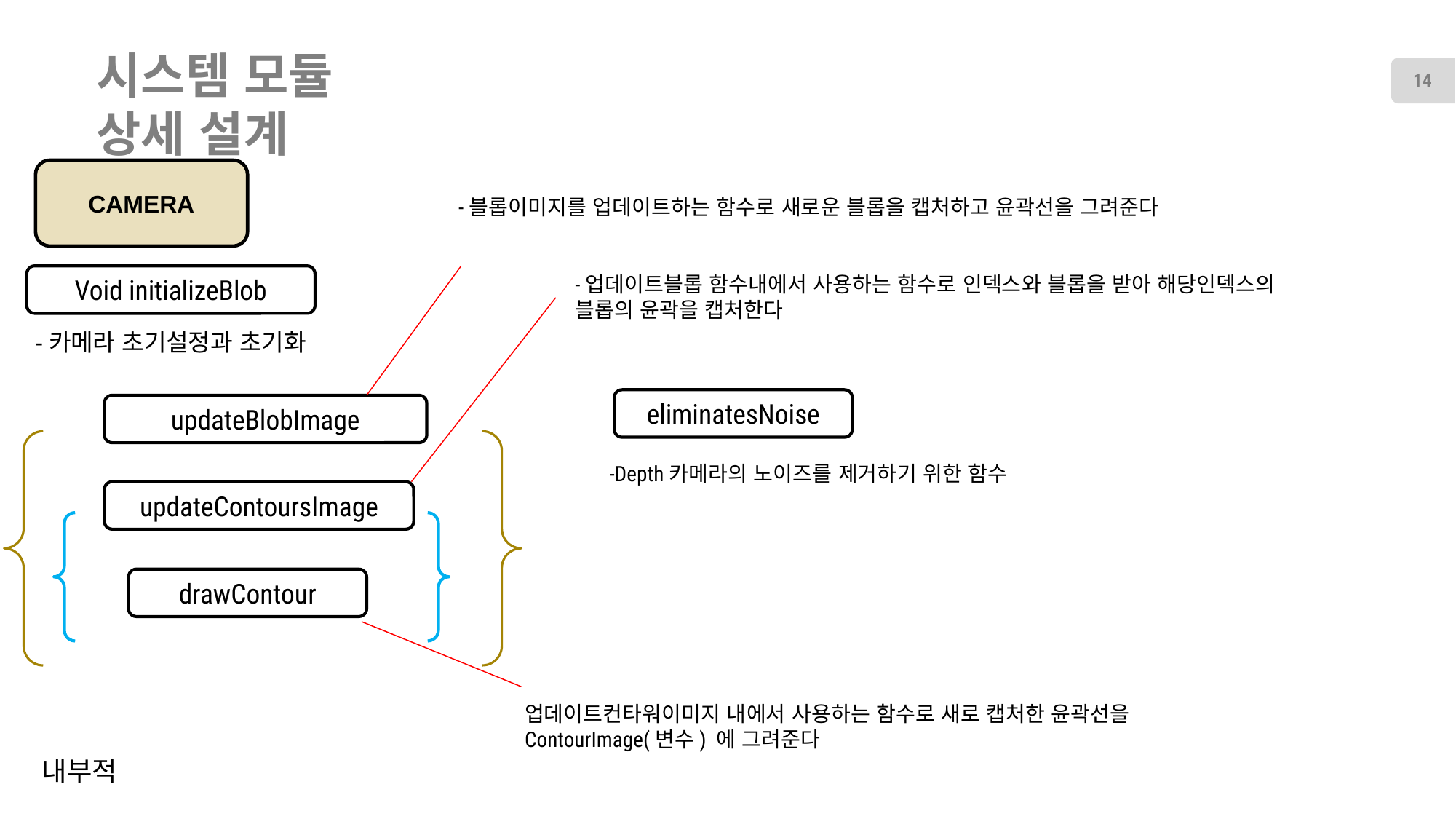

14
# 시스템 모듈 상세 설계
CAMERA
-블롭이미지를 업데이트하는 함수로 새로운 블롭을 캡처하고 윤곽선을 그려준다
Void initializeBlob
-업데이트블롭 함수내에서 사용하는 함수로 인덱스와 블롭을 받아 해당인덱스의 블롭의 윤곽을 캡처한다
-카메라 초기설정과 초기화
eliminatesNoise
updateBlobImage

-Depth카메라의 노이즈를 제거하기 위한 함수
updateContoursImage

drawContour
업데이트컨타워이미지 내에서 사용하는 함수로 새로 캡처한 윤곽선을 ContourImage(변수) 에 그려준다
내부적